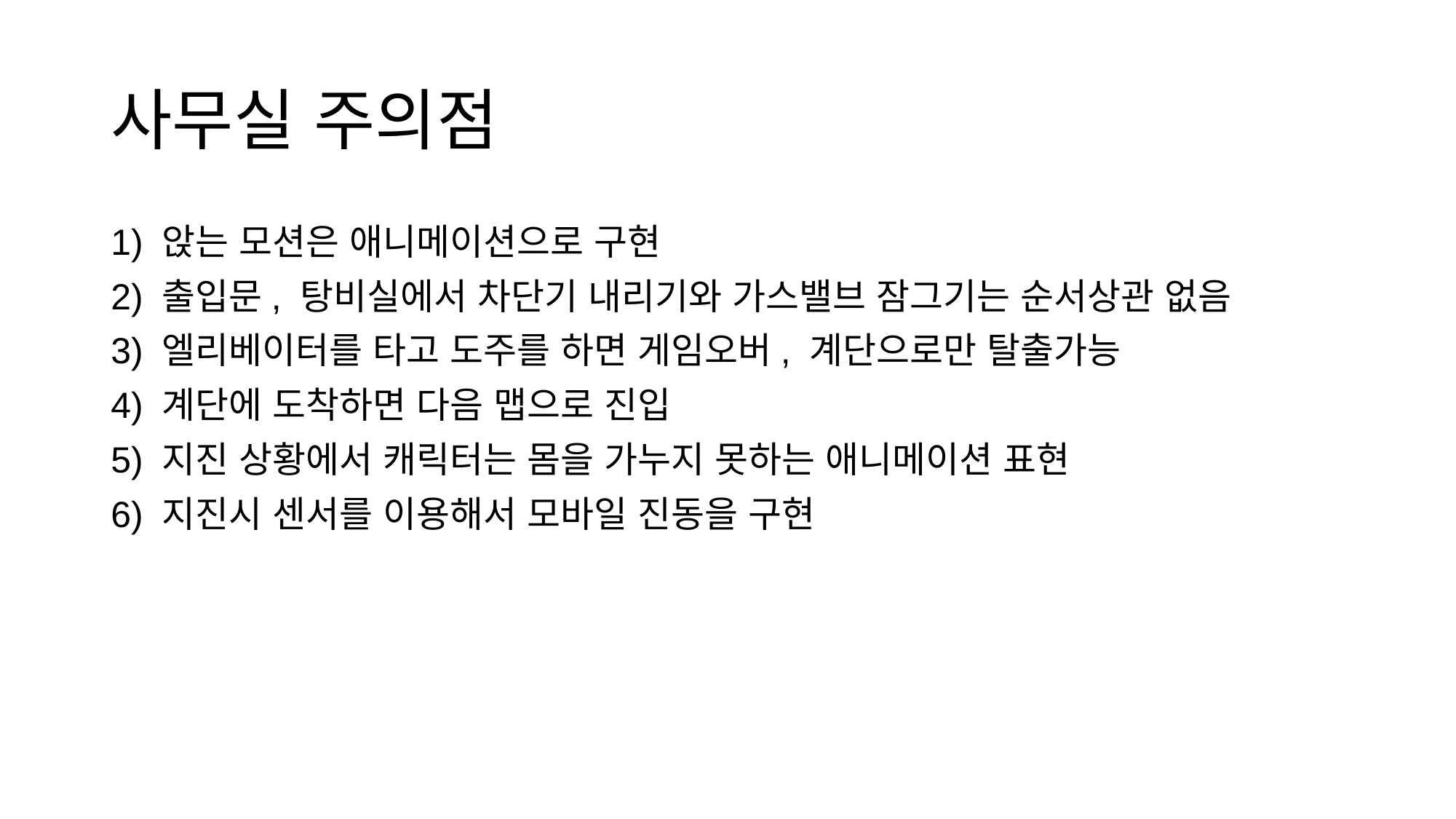

# 사무실 주의점
1) 앉는 모션은 애니메이션으로 구현
2) 출입문, 탕비실에서 차단기 내리기와 가스밸브 잠그기는 순서상관 없음
3) 엘리베이터를 타고 도주를 하면 게임오버, 계단으로만 탈출가능
4) 계단에 도착하면 다음 맵으로 진입
5) 지진 상황에서 캐릭터는 몸을 가누지 못하는 애니메이션 표현
6) 지진시 센서를 이용해서 모바일 진동을 구현